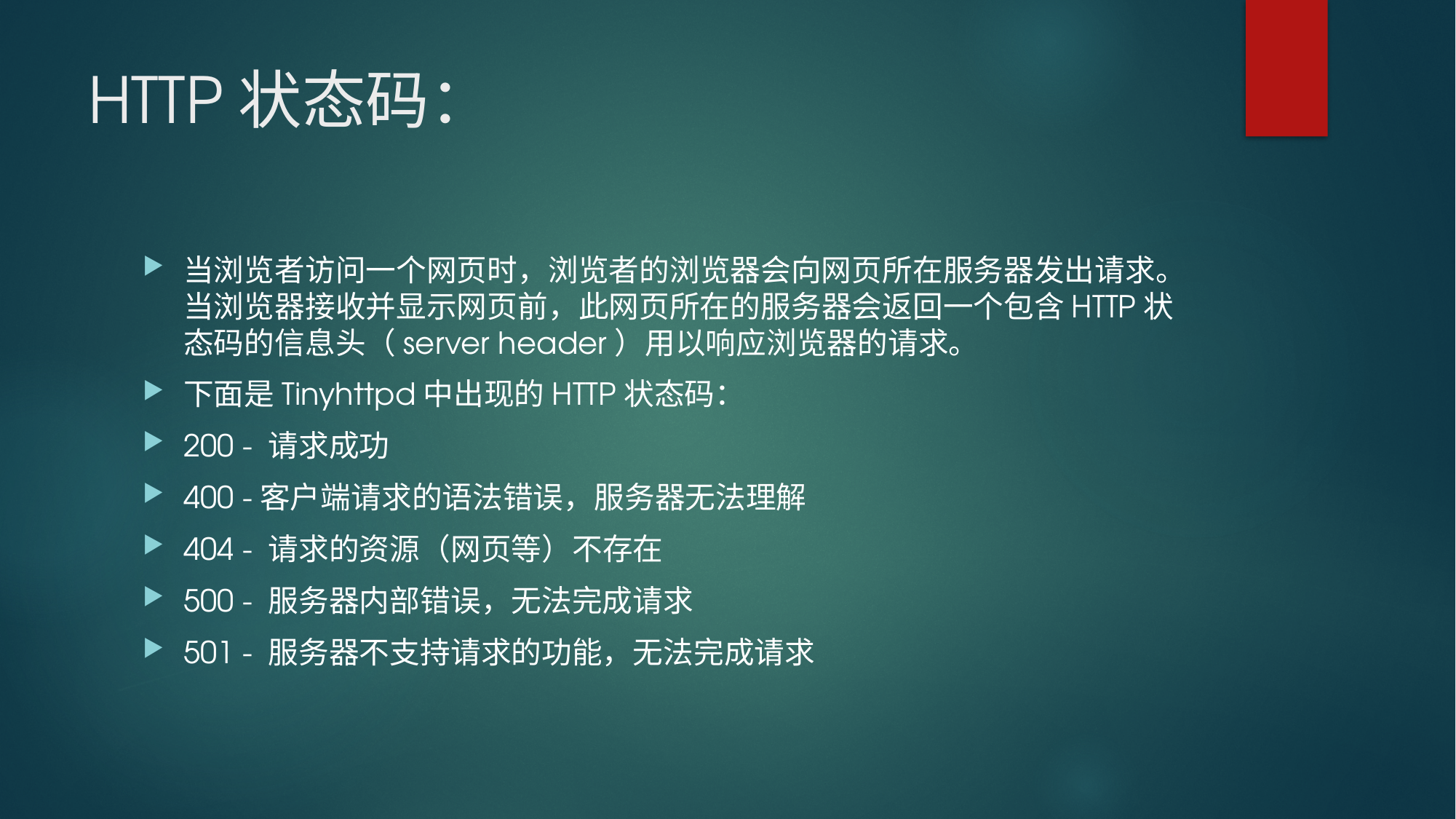

# HTTP状态码：
当浏览者访问一个网页时，浏览者的浏览器会向网页所在服务器发出请求。当浏览器接收并显示网页前，此网页所在的服务器会返回一个包含HTTP状态码的信息头（server header）用以响应浏览器的请求。
下面是Tinyhttpd中出现的HTTP状态码：
200 - 请求成功
400 -客户端请求的语法错误，服务器无法理解
404 - 请求的资源（网页等）不存在
500 - 服务器内部错误，无法完成请求
501 - 服务器不支持请求的功能，无法完成请求